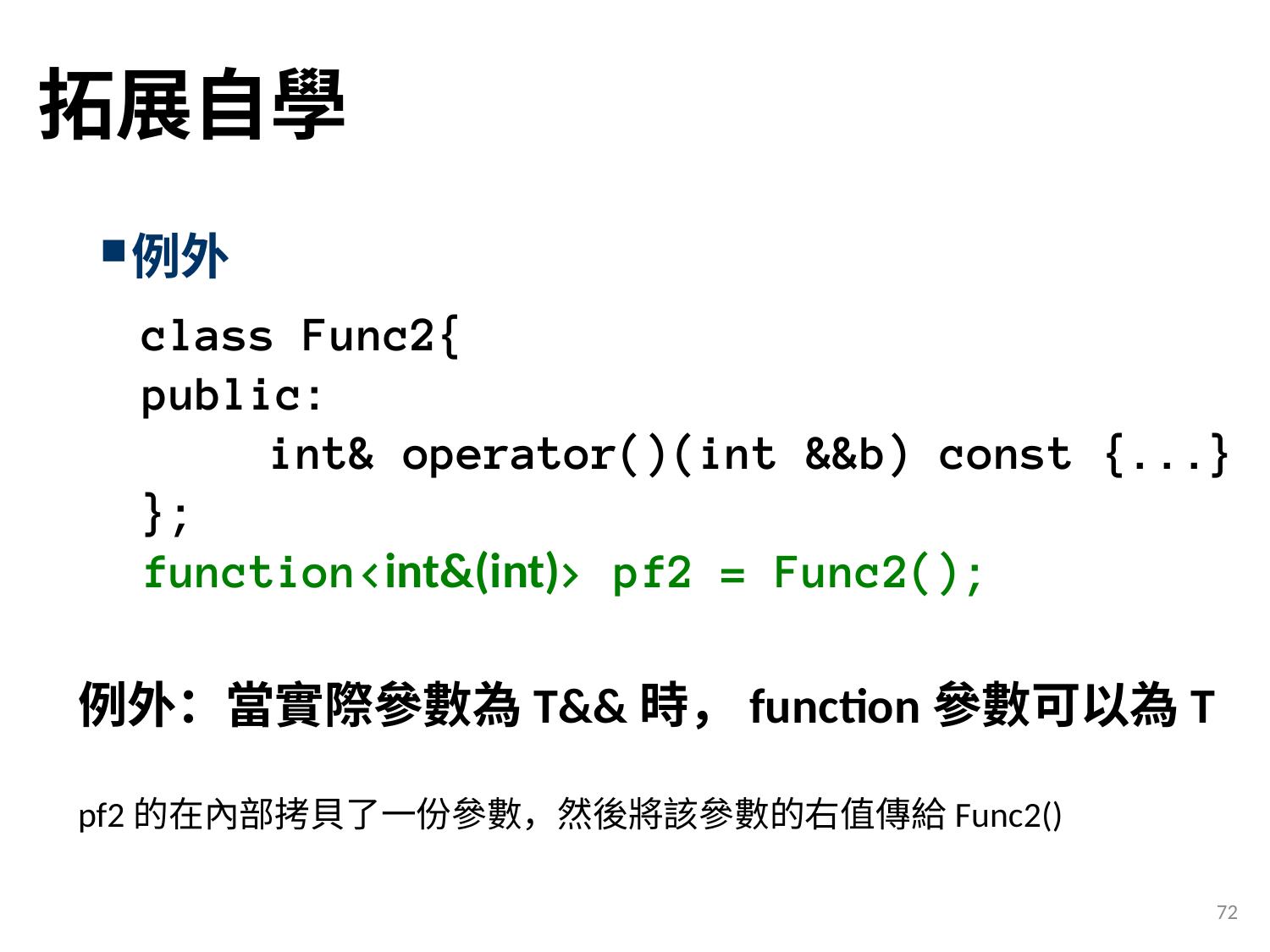

# 拓展自學
例外
class Func2{
public:
	int& operator()(int &&b) const {...}
};
function<int&(int)> pf2 = Func2();

例外：當實際參數為T&&時，function參數可以為T

pf2的在內部拷貝了一份參數，然後將該參數的右值傳給Func2()
72